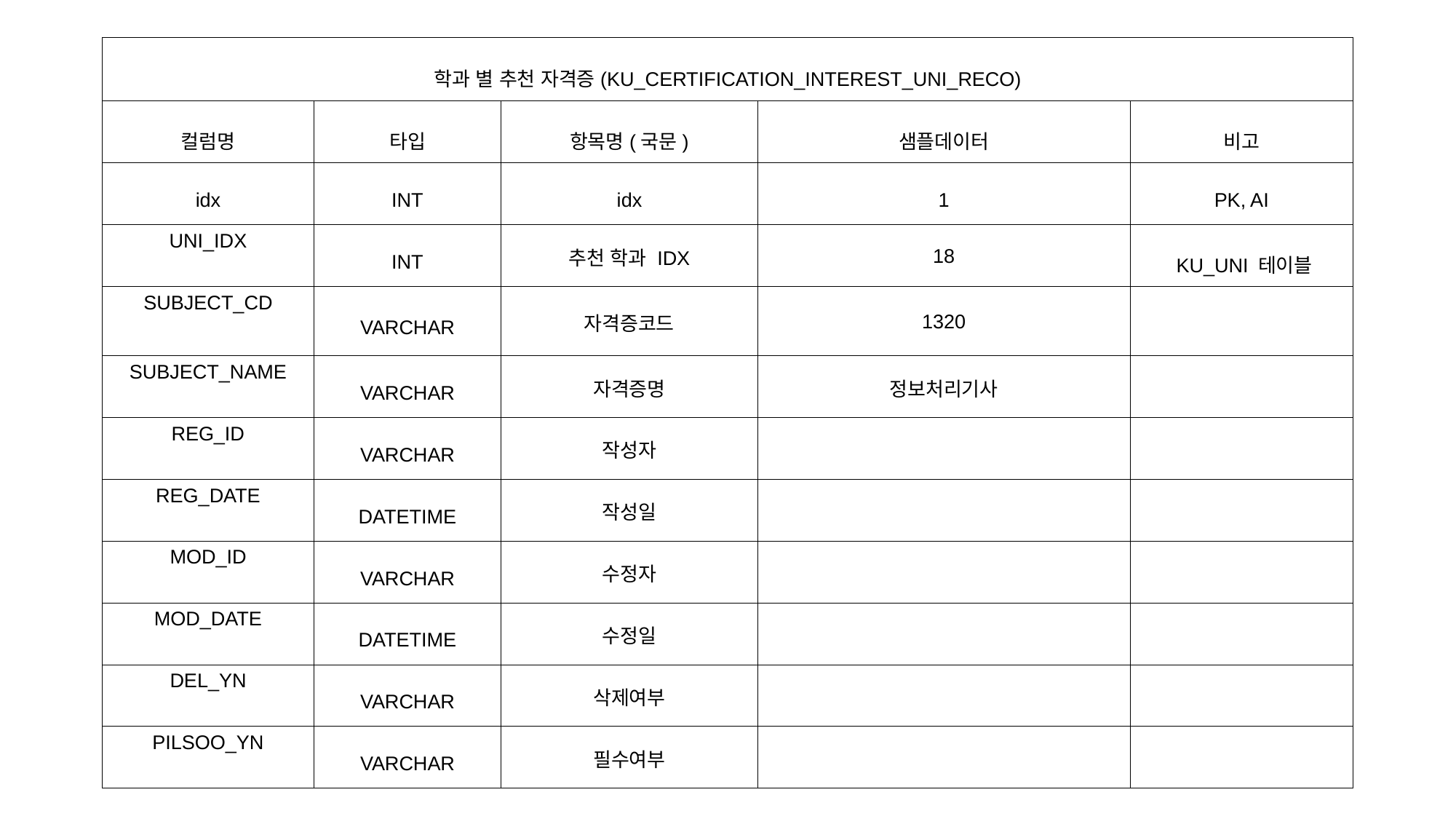

| 학과 별 추천 자격증(KU\_CERTIFICATION\_INTEREST\_UNI\_RECO) |  |  |  |  |
| --- | --- | --- | --- | --- |
| 컬럼명 | 타입 | 항목명(국문) | 샘플데이터 | 비고 |
| idx | INT | idx | 1 | PK, AI |
| UNI\_IDX | INT | 추천 학과 IDX | 18 | KU\_UNI 테이블 |
| SUBJECT\_CD | VARCHAR | 자격증코드 | 1320 |  |
| SUBJECT\_NAME | VARCHAR | 자격증명 | 정보처리기사 |  |
| REG\_ID | VARCHAR | 작성자 |  |  |
| REG\_DATE | DATETIME | 작성일 |  |  |
| MOD\_ID | VARCHAR | 수정자 |  |  |
| MOD\_DATE | DATETIME | 수정일 |  |  |
| DEL\_YN | VARCHAR | 삭제여부 |  |  |
| PILSOO\_YN | VARCHAR | 필수여부 |  |  |